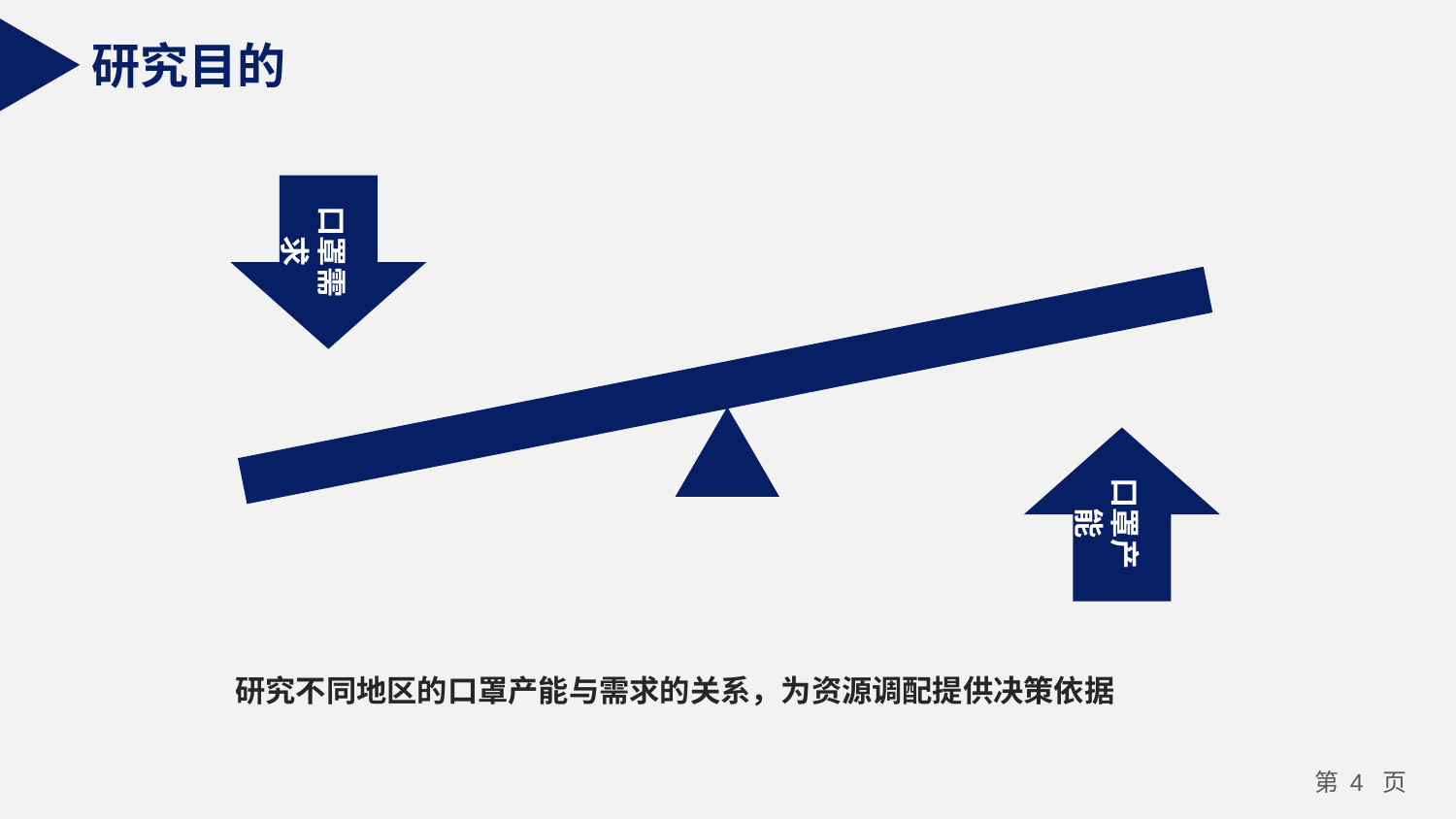

研究目的

口罩需求

口罩产能
研究不同地区的口罩产能与需求的关系，为资源调配提供决策依据